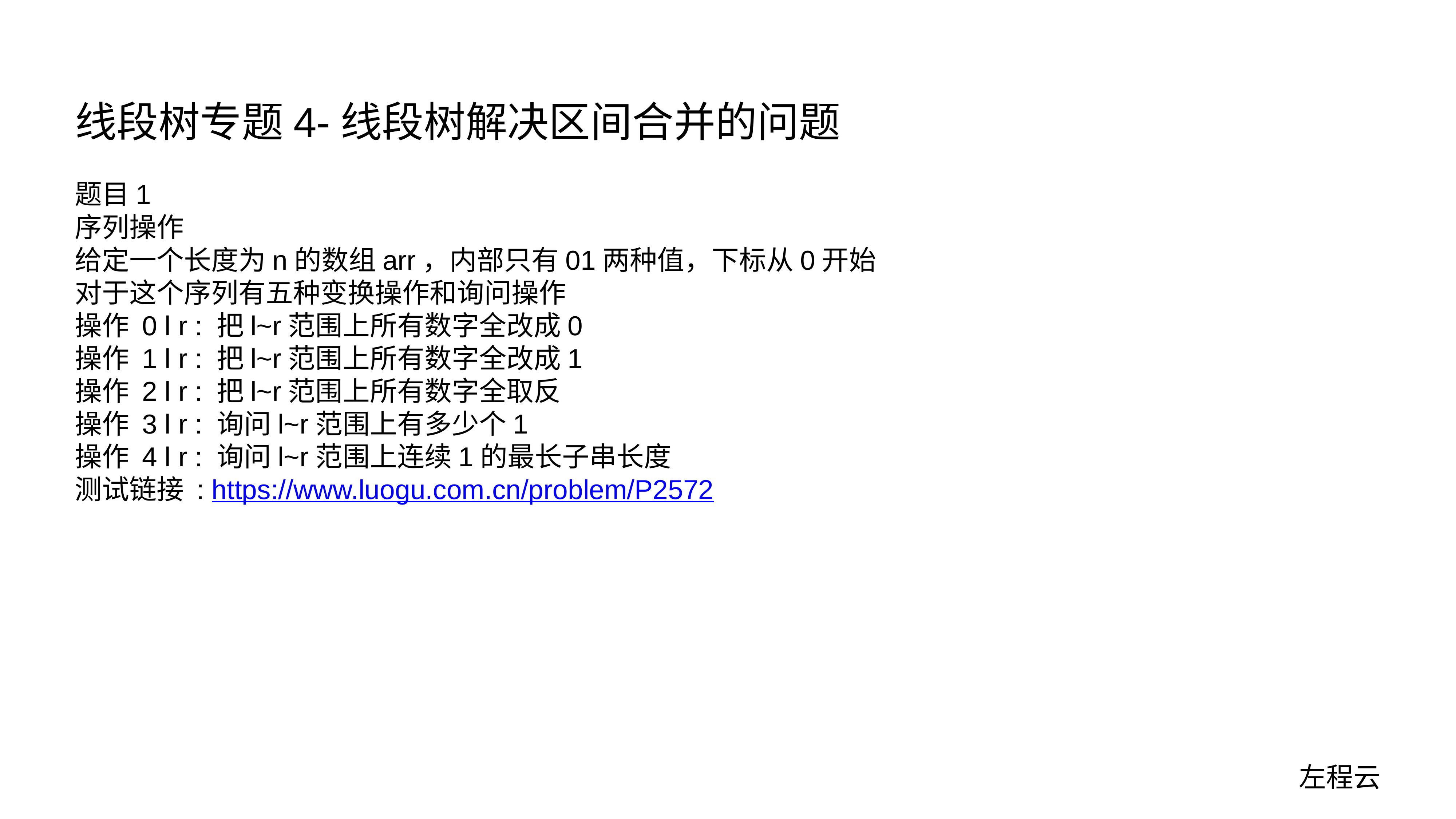

# 线段树专题4-线段树解决区间合并的问题
题目1
序列操作
给定一个长度为n的数组arr，内部只有01两种值，下标从0开始
对于这个序列有五种变换操作和询问操作
操作 0 l r : 把l~r范围上所有数字全改成0
操作 1 l r : 把l~r范围上所有数字全改成1
操作 2 l r : 把l~r范围上所有数字全取反
操作 3 l r : 询问l~r范围上有多少个1
操作 4 l r : 询问l~r范围上连续1的最长子串长度
测试链接 : https://www.luogu.com.cn/problem/P2572
左程云